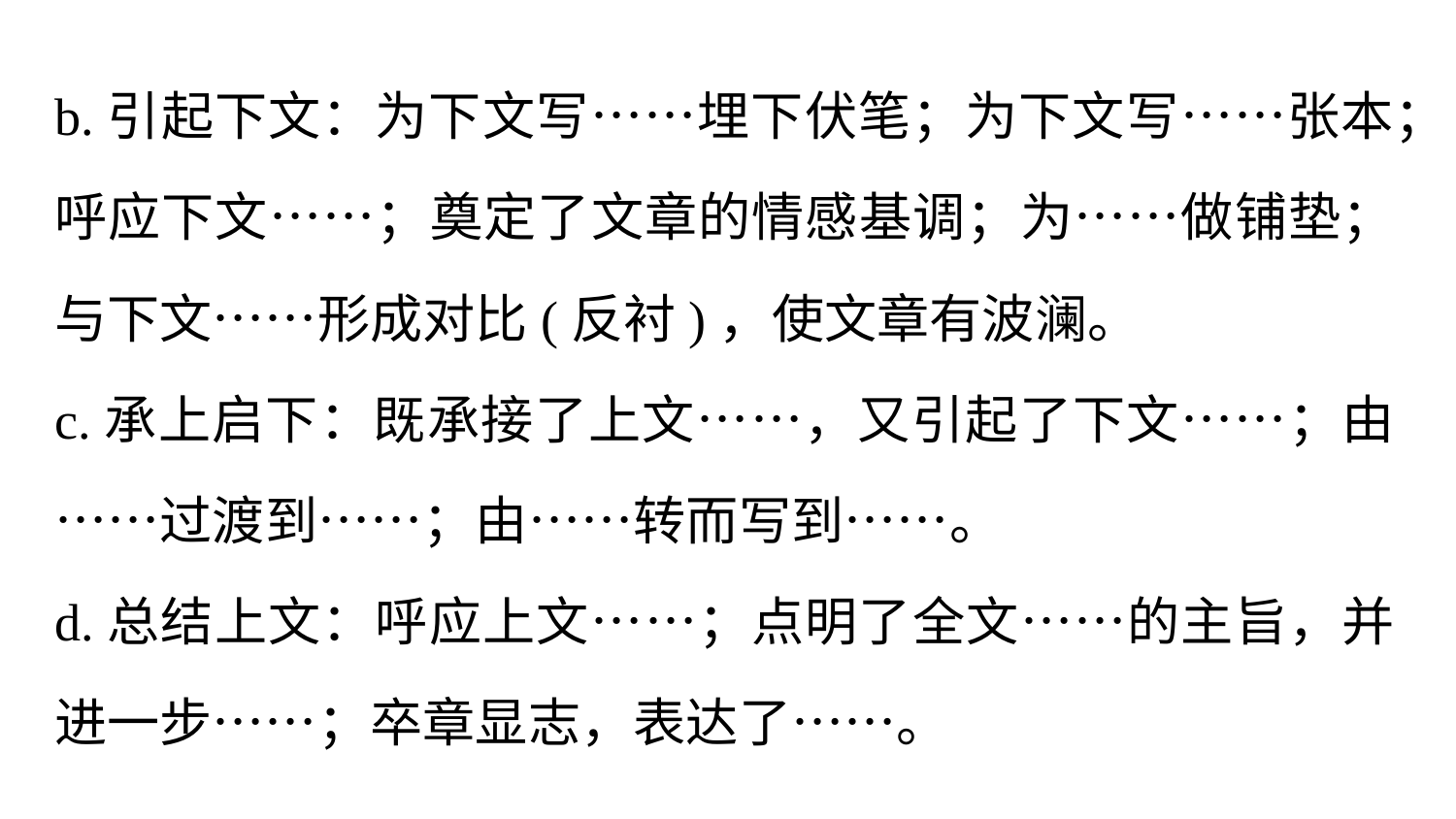

b.引起下文：为下文写……埋下伏笔；为下文写……张本；呼应下文……；奠定了文章的情感基调；为……做铺垫；与下文……形成对比(反衬)，使文章有波澜。
c.承上启下：既承接了上文……，又引起了下文……；由……过渡到……；由……转而写到……。
d.总结上文：呼应上文……；点明了全文……的主旨，并进一步……；卒章显志，表达了……。